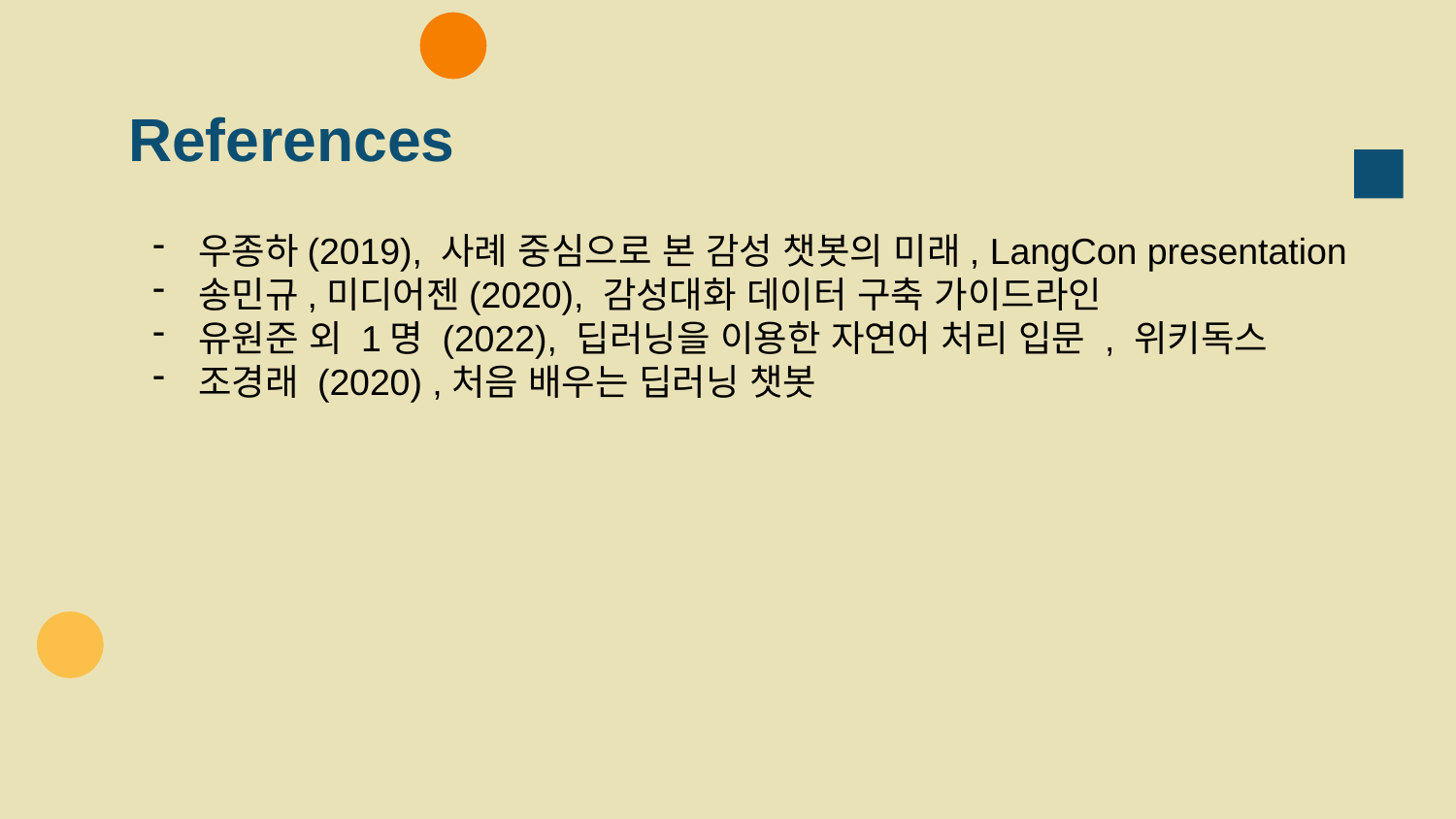

# References
우종하(2019), 사례 중심으로 본 감성 챗봇의 미래, LangCon presentation
송민규,미디어젠(2020), 감성대화 데이터 구축 가이드라인
유원준 외 1명 (2022), 딥러닝을 이용한 자연어 처리 입문 , 위키독스
조경래 (2020) ,처음 배우는 딥러닝 챗봇